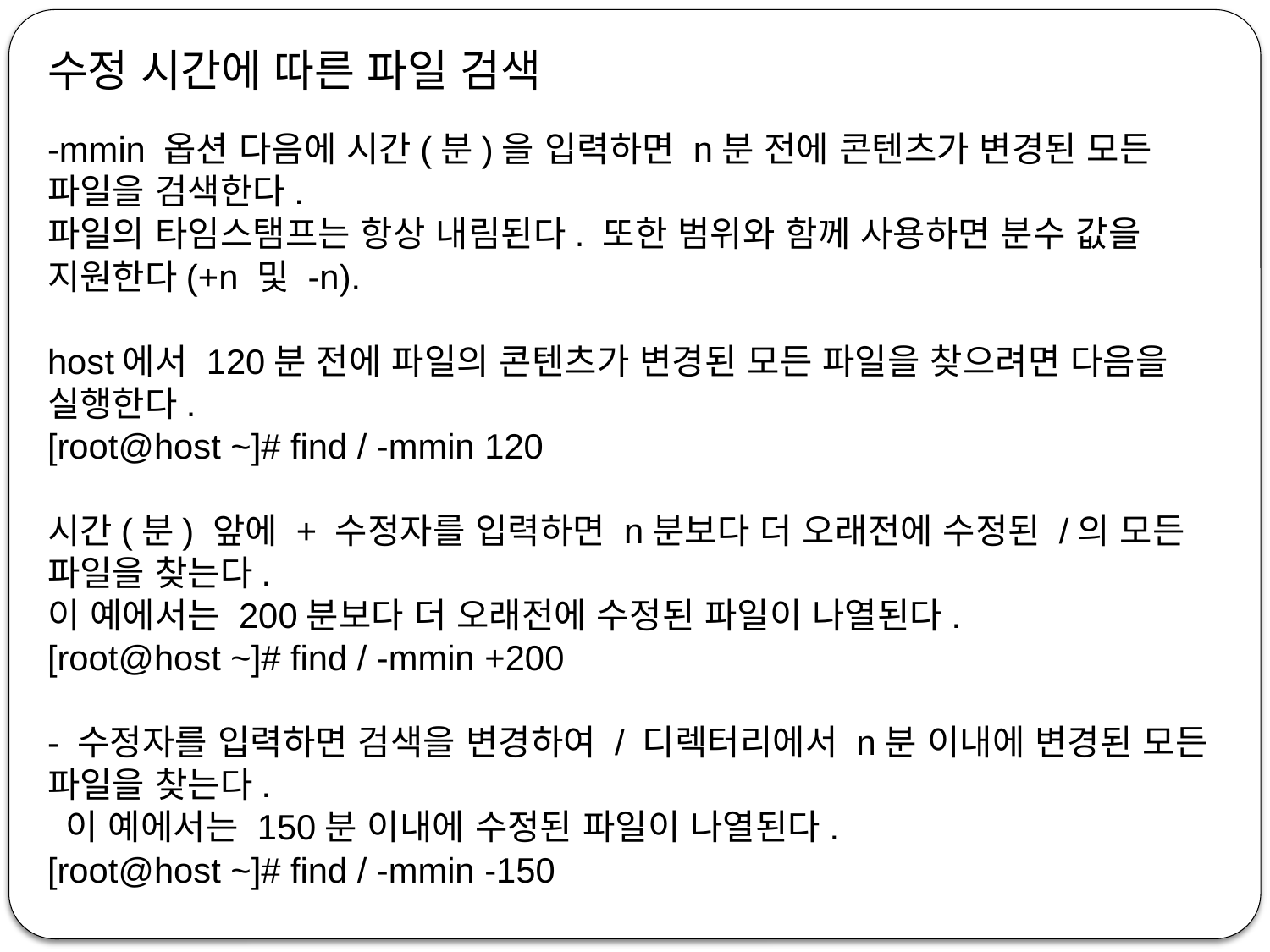

수정 시간에 따른 파일 검색

-mmin 옵션 다음에 시간(분)을 입력하면 n분 전에 콘텐츠가 변경된 모든 파일을 검색한다.
파일의 타임스탬프는 항상 내림된다. 또한 범위와 함께 사용하면 분수 값을 지원한다(+n 및 -n).

host에서 120분 전에 파일의 콘텐츠가 변경된 모든 파일을 찾으려면 다음을 실행한다.
[root@host ~]# find / -mmin 120

시간(분) 앞에 + 수정자를 입력하면 n분보다 더 오래전에 수정된 /의 모든 파일을 찾는다.
이 예에서는 200분보다 더 오래전에 수정된 파일이 나열된다.
[root@host ~]# find / -mmin +200

- 수정자를 입력하면 검색을 변경하여 / 디렉터리에서 n분 이내에 변경된 모든 파일을 찾는다.
 이 예에서는 150분 이내에 수정된 파일이 나열된다.
[root@host ~]# find / -mmin -150